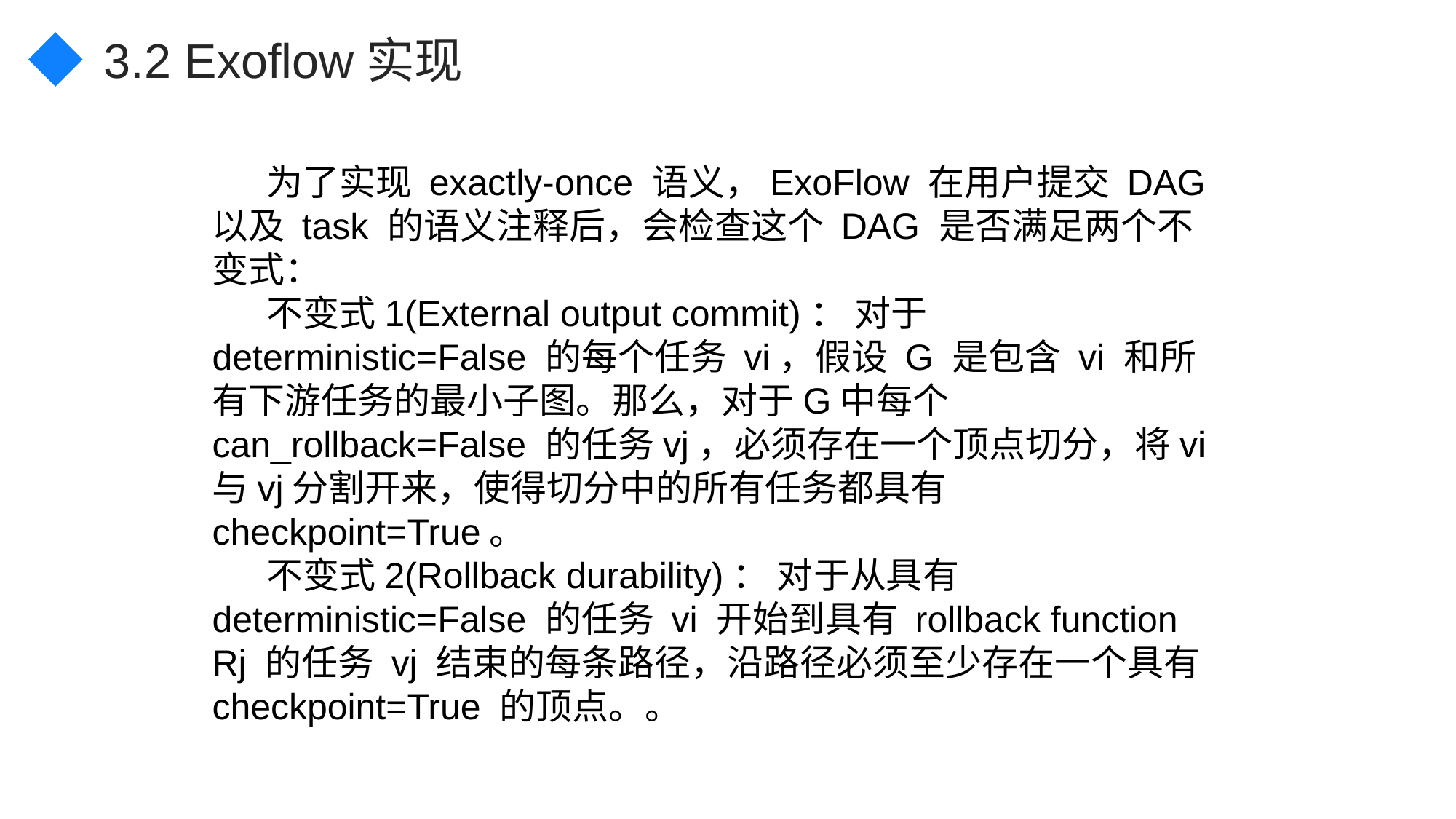

3.2 Exoflow实现

为了实现 exactly-once 语义，ExoFlow 在用户提交 DAG 以及 task 的语义注释后，会检查这个 DAG 是否满足两个不变式：
不变式1(External output commit)： 对于 deterministic=False 的每个任务 vi，假设 G 是包含 vi 和所有下游任务的最小子图。那么，对于G中每个 can_rollback=False 的任务vj，必须存在一个顶点切分，将vi与vj分割开来，使得切分中的所有任务都具有 checkpoint=True。
不变式2(Rollback durability)： 对于从具有 deterministic=False 的任务 vi 开始到具有 rollback function Rj 的任务 vj 结束的每条路径，沿路径必须至少存在一个具有 checkpoint=True 的顶点。。